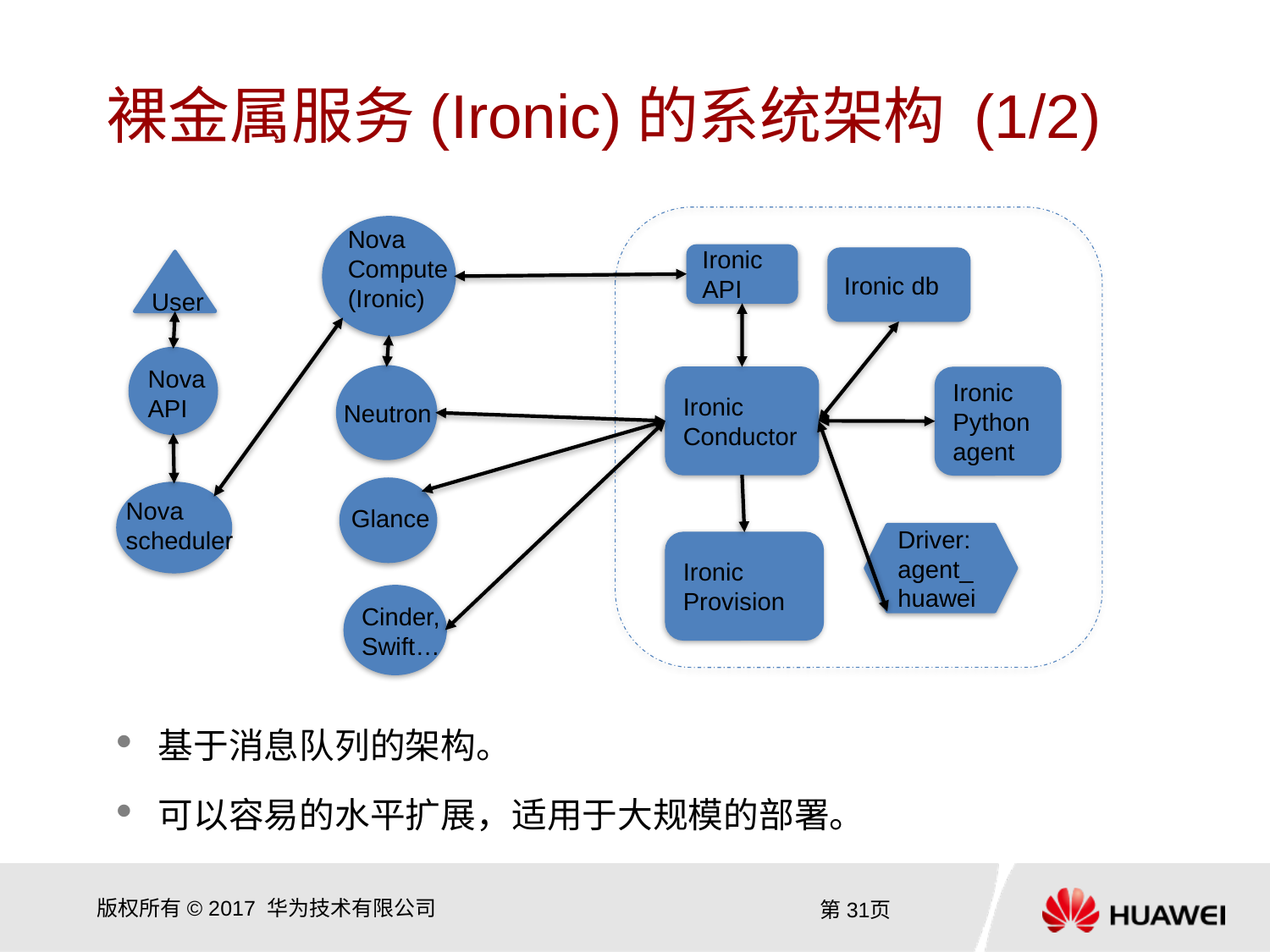

# 裸金属服务(Ironic)的系统架构 (1/2)

Nova
Compute
(Ironic)
Ironic
API
Ironic db

User

Nova
API

Ironic
Conductor
Ironic
Python agent
Neutron

Nova
scheduler
Glance
Driver:
agent_huawei
Ironic
Provision

Cinder,
Swift…
基于消息队列的架构。
可以容易的水平扩展，适用于大规模的部署。